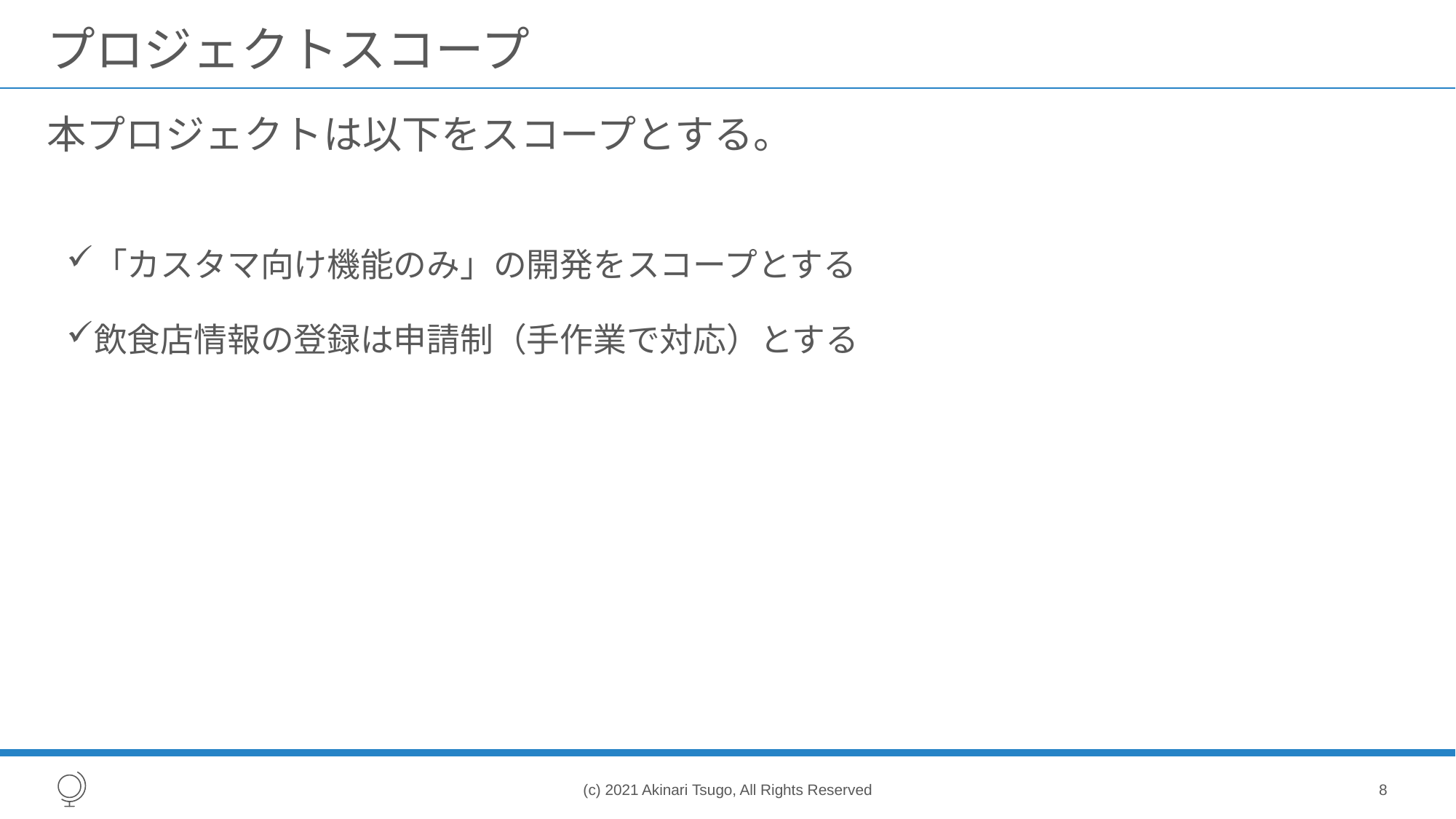

# プロジェクトスコープ
本プロジェクトは以下をスコープとする。
「カスタマ向け機能のみ」の開発をスコープとする
飲食店情報の登録は申請制（手作業で対応）とする